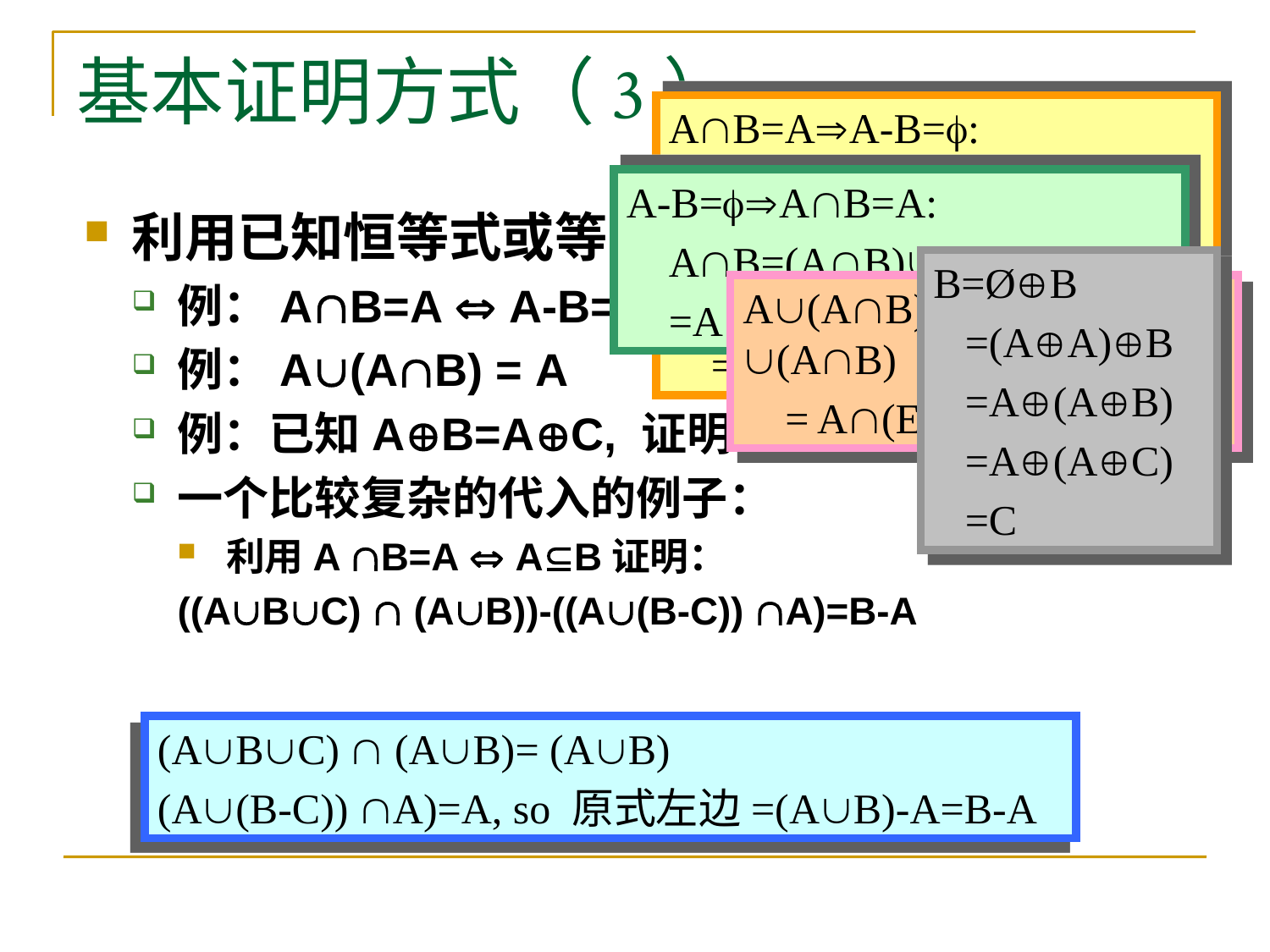

# 基本证明方式（3）
A∩B=A⇒A-B=φ:
    A-B = A∩∼B
    = (A∩∼B)∪(A∩∼A)
    = A∩(∼B∪∼A)
    = A∩∼(A∩B) = A∩∼A = φ
A-B=φ⇒A∩B=A:
    A∩B=(A∩B)∪(A∩∼B)
    =A∩(B∪∼B)=A∩E=A
利用已知恒等式或等式作集合代数推演
例：A∩B=A ⇔ A-B=φ
例：A∪(A∩B) = A
例：已知A⊕B=A⊕C, 证明B=C
一个比较复杂的代入的例子：
利用A ∩B=A ⇔ A⊆B证明：
((A∪B∪C) ∩ (A∪B))-((A∪(B-C)) ∩A)=B-A

B=Ø⊕B
   =(A⊕A)⊕B
   =A⊕(A⊕B)
   =A⊕(A⊕C)
   =C
A∪(A∩B)=(A∩E) ∪(A∩B)
    = A∩(E∪B) = A∩E = A
(A∪B∪C) ∩ (A∪B)= (A∪B)
(A∪(B-C)) ∩A)=A, so 原式左边=(A∪B)-A=B-A